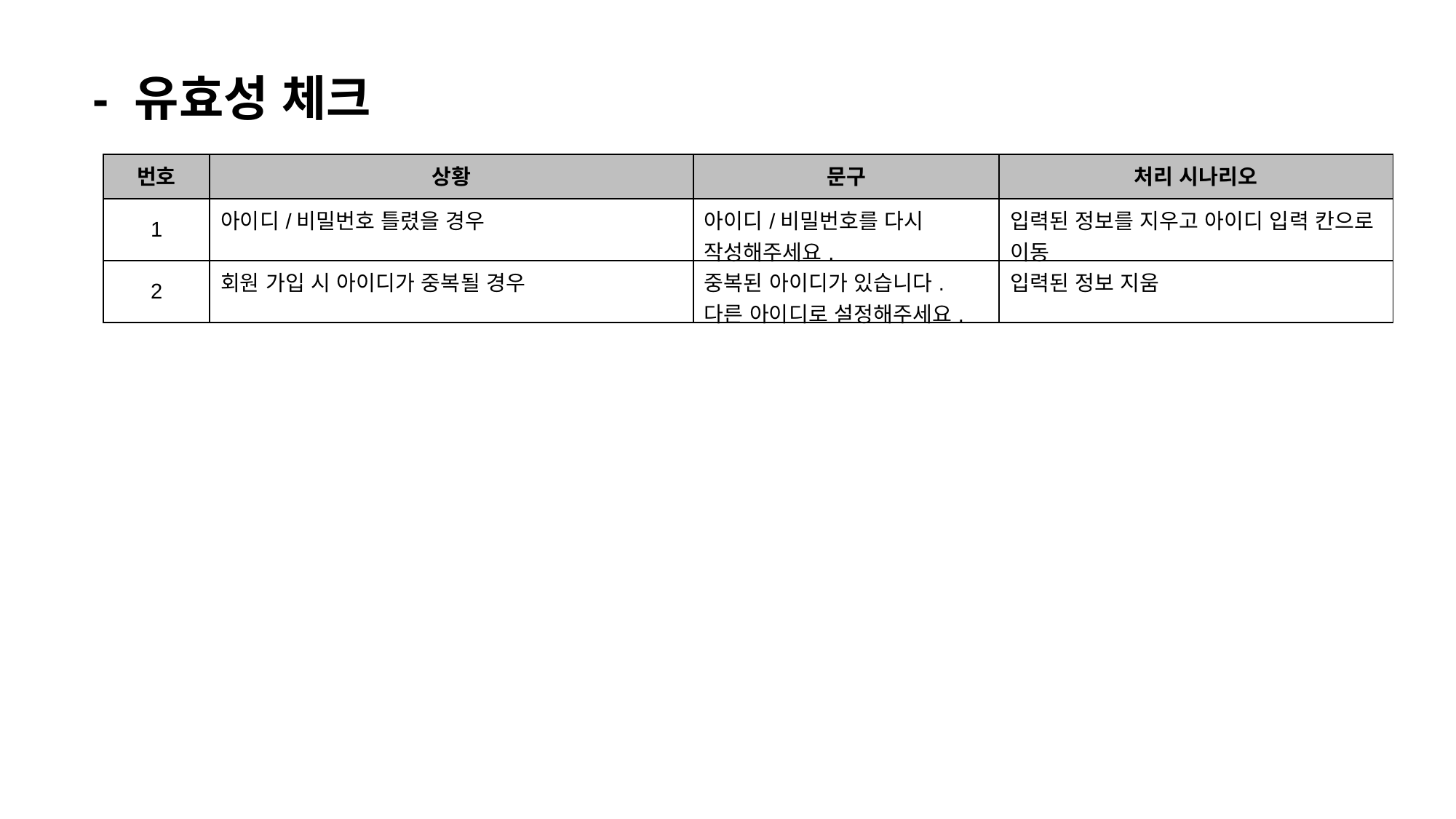

- 유효성 체크
| 번호 | 상황 | 문구 | 처리 시나리오 |
| --- | --- | --- | --- |
| 1 | 아이디/비밀번호 틀렸을 경우 | 아이디/비밀번호를 다시 작성해주세요. | 입력된 정보를 지우고 아이디 입력 칸으로 이동 |
| 2 | 회원 가입 시 아이디가 중복될 경우 | 중복된 아이디가 있습니다. 다른 아이디로 설정해주세요. | 입력된 정보 지움 |